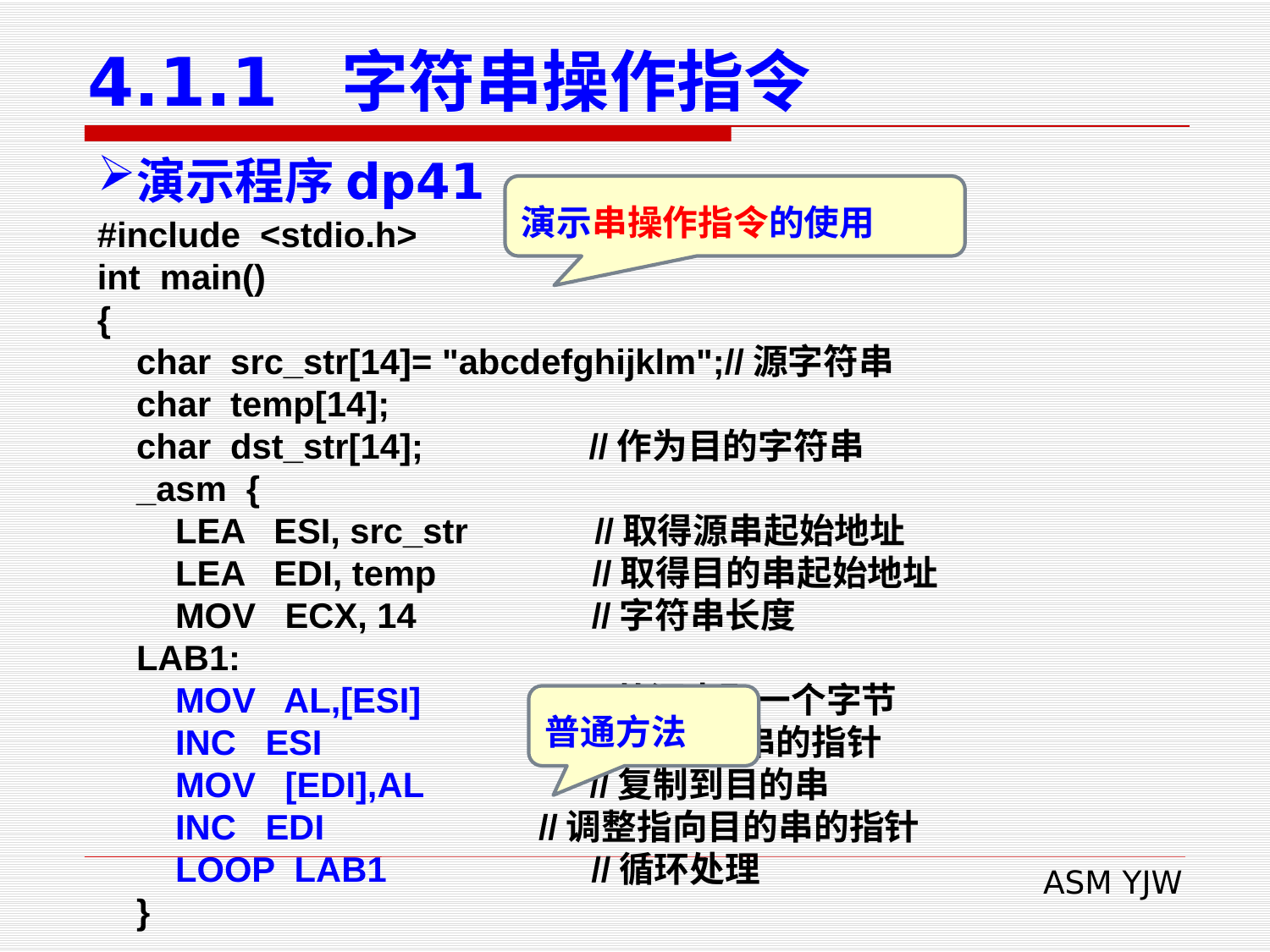

# 4.1.1  字符串操作指令
演示程序dp41
演示串操作指令的使用
#include  <stdio.h>
int  main()
{
    char  src_str[14]= "abcdefghijklm";//源字符串
    char  temp[14];
    char  dst_str[14];                 //作为目的字符串
    _asm  {
        LEA   ESI, src_str             //取得源串起始地址
        LEA   EDI, temp                //取得目的串起始地址
        MOV   ECX, 14                  //字符串长度
    LAB1:
        MOV   AL,[ESI]                 //从源串取一个字节
        INC   ESI                      //调整指向源串的指针
        MOV   [EDI],AL                 //复制到目的串
        INC   EDI                      //调整指向目的串的指针
        LOOP  LAB1                     //循环处理
    }
普通方法